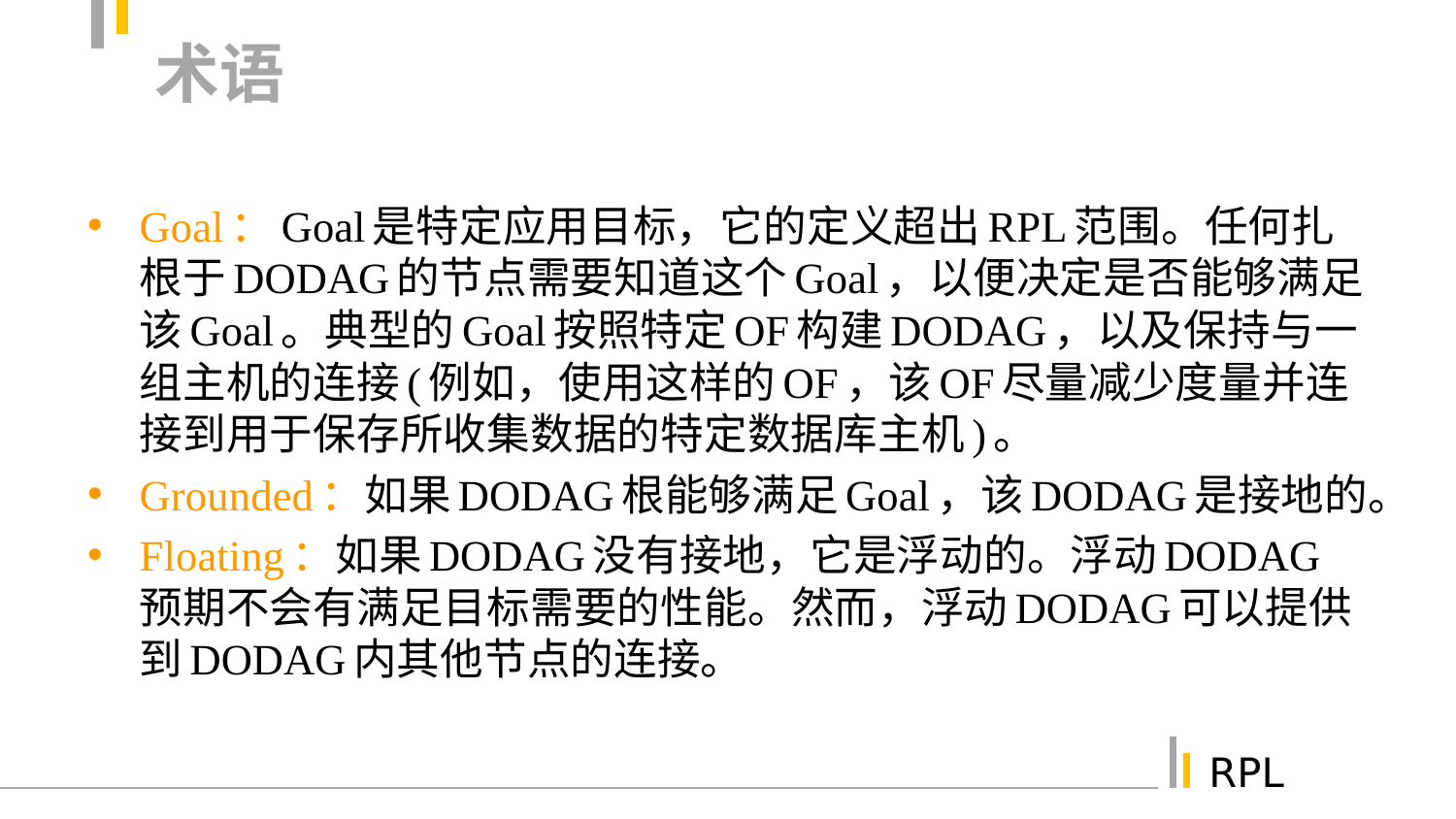

# 术语
Goal：Goal是特定应用目标，它的定义超出RPL范围。任何扎根于DODAG的节点需要知道这个Goal，以便决定是否能够满足该Goal。典型的Goal按照特定OF构建DODAG，以及保持与一组主机的连接(例如，使用这样的OF，该OF尽量减少度量并连接到用于保存所收集数据的特定数据库主机)。
Grounded：如果DODAG根能够满足Goal，该DODAG是接地的。
Floating：如果DODAG没有接地，它是浮动的。浮动DODAG预期不会有满足目标需要的性能。然而，浮动DODAG可以提供到DODAG内其他节点的连接。